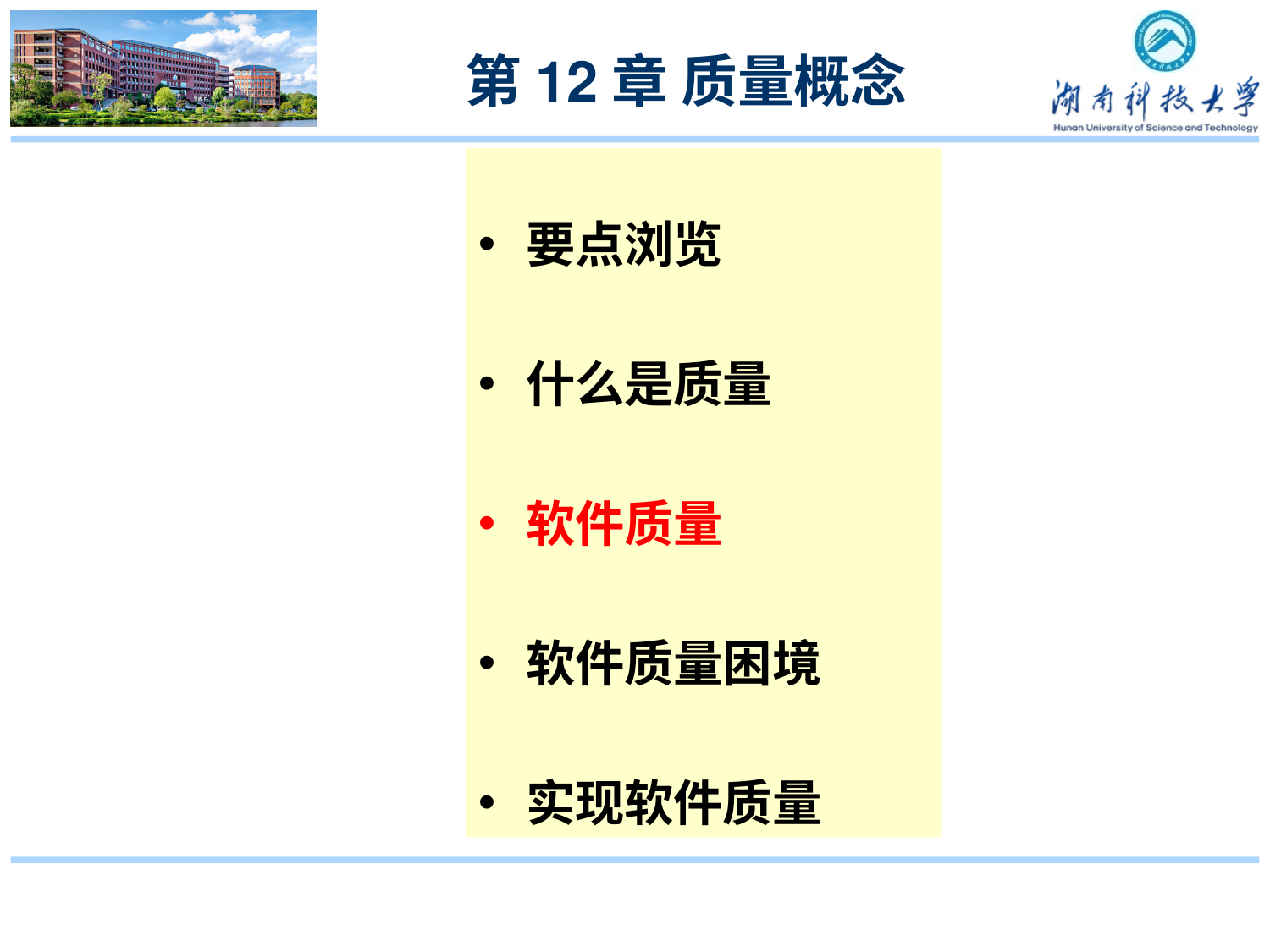

第12章 质量概念
要点浏览
什么是质量
软件质量
软件质量困境
实现软件质量
1